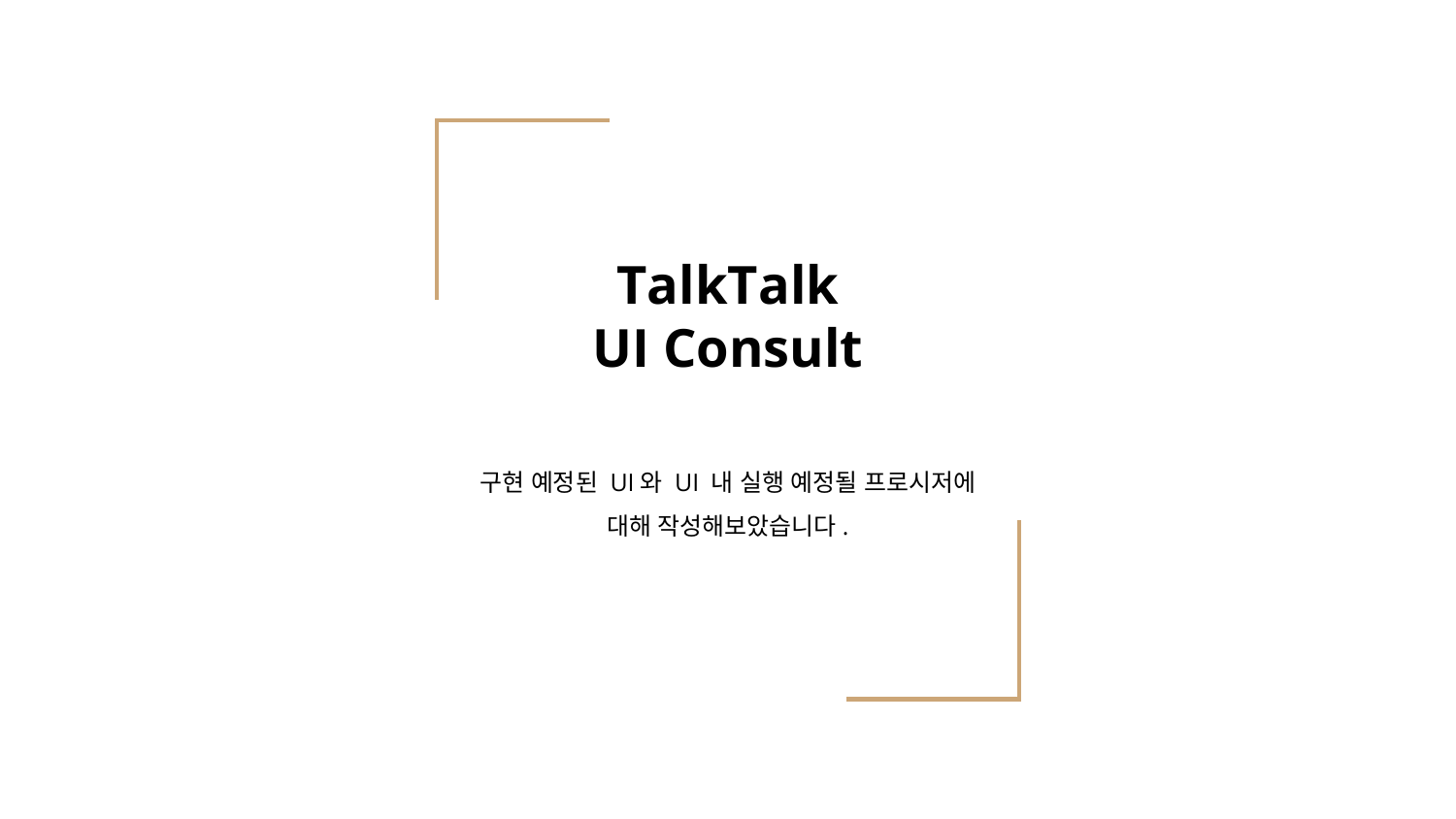

TalkTalk
UI Consult
구현 예정된 UI와 UI 내 실행 예정될 프로시저에 대해 작성해보았습니다.